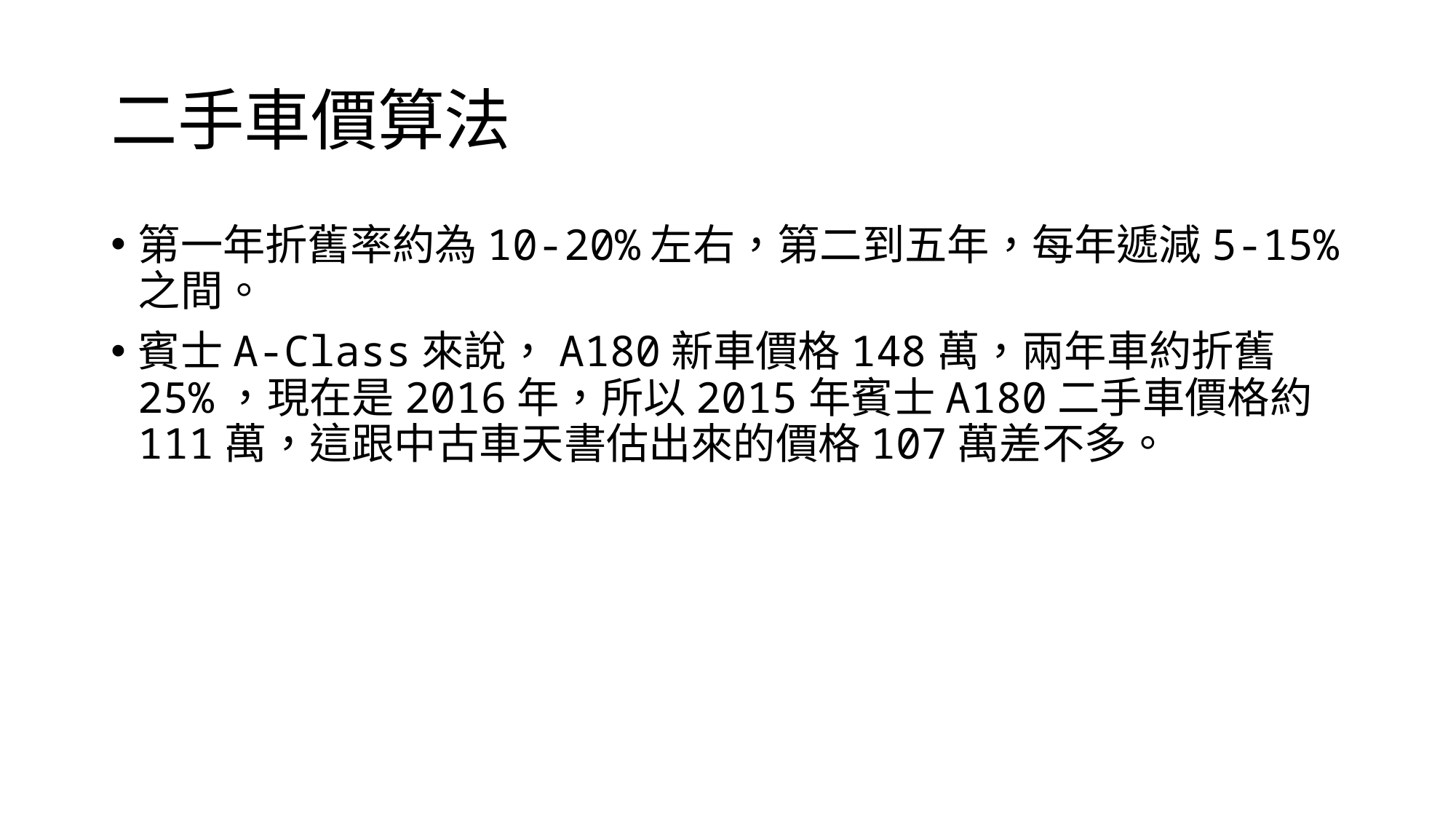

# 二手車價算法
第一年折舊率約為10-20%左右，第二到五年，每年遞減5-15%之間。
賓士A-Class來說，A180新車價格148萬，兩年車約折舊25%，現在是2016年，所以2015年賓士A180二手車價格約111萬，這跟中古車天書估出來的價格107萬差不多。